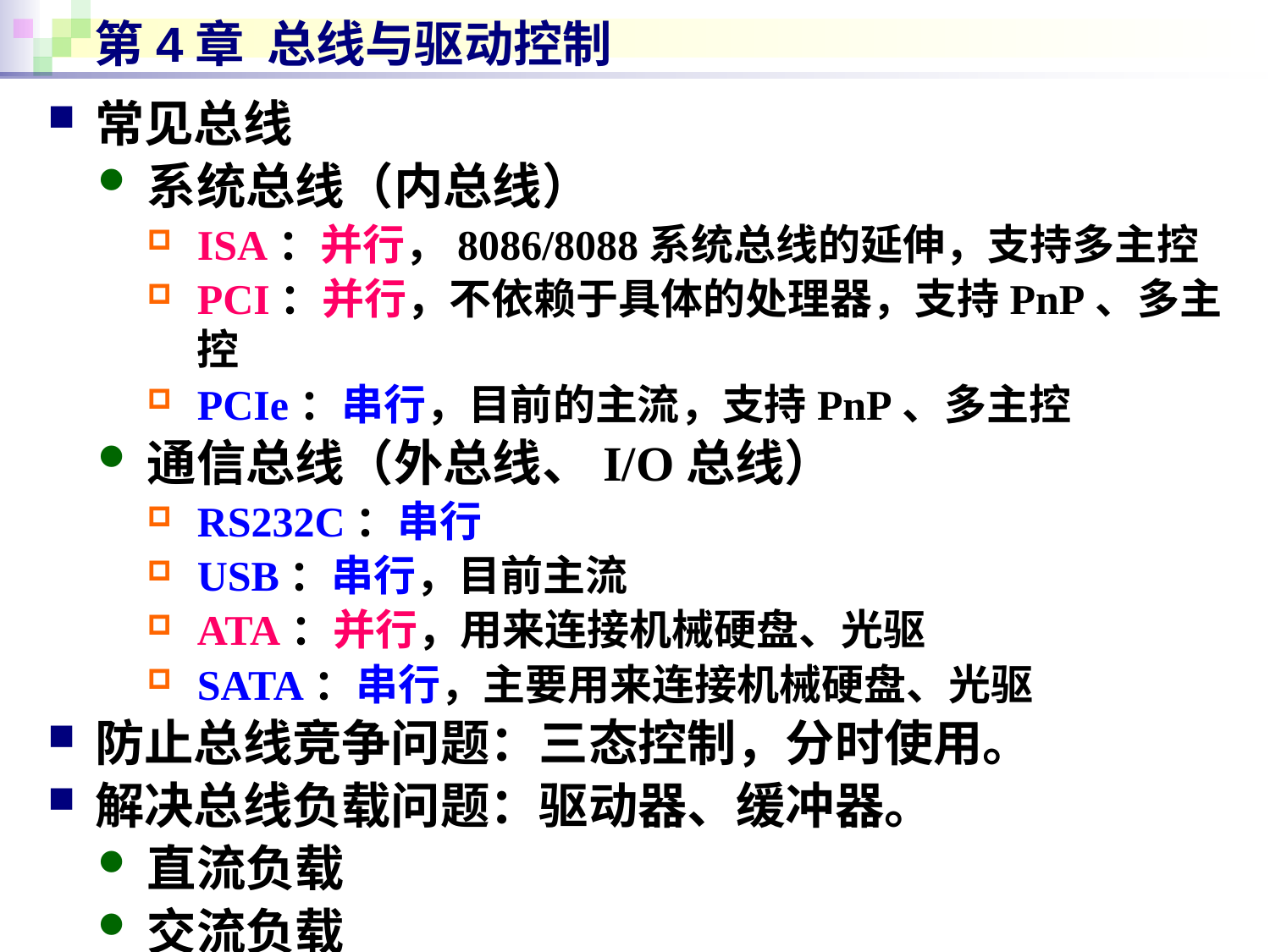

# 第4章  总线与驱动控制
常见总线
系统总线（内总线）
ISA：并行，8086/8088系统总线的延伸，支持多主控
PCI：并行，不依赖于具体的处理器，支持PnP、多主控
PCIe：串行，目前的主流，支持PnP、多主控
通信总线（外总线、I/O总线）
RS232C：串行
USB：串行，目前主流
ATA：并行，用来连接机械硬盘、光驱
SATA：串行，主要用来连接机械硬盘、光驱
防止总线竞争问题：三态控制，分时使用。
解决总线负载问题：驱动器、缓冲器。
直流负载
交流负载
30